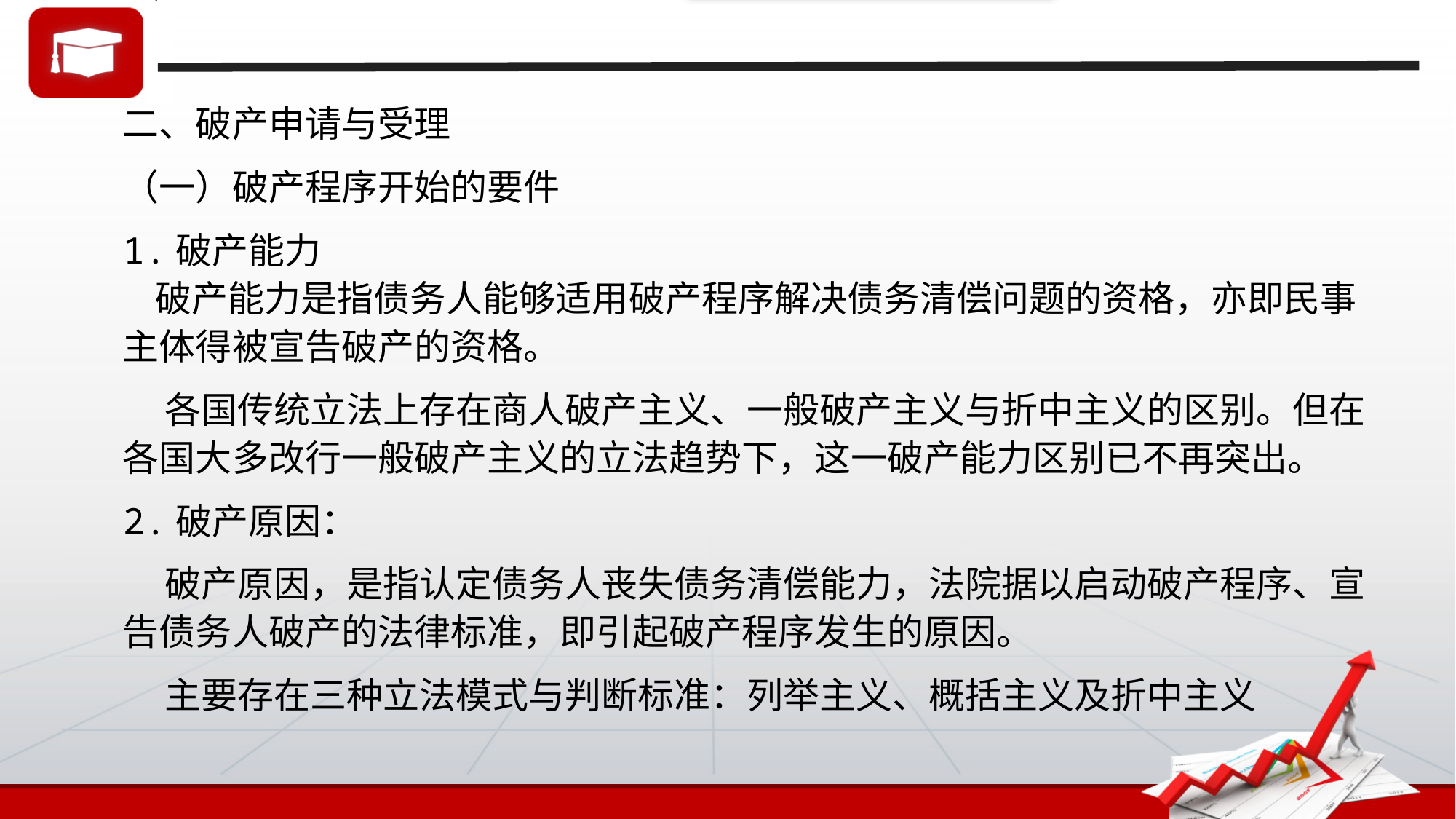

二、破产申请与受理
（一）破产程序开始的要件
1.破产能力
    破产能力是指债务人能够适用破产程序解决债务清偿问题的资格，亦即民事主体得被宣告破产的资格。
    各国传统立法上存在商人破产主义、一般破产主义与折中主义的区别。但在各国大多改行一般破产主义的立法趋势下，这一破产能力区别已不再突出。
2.破产原因：
    破产原因，是指认定债务人丧失债务清偿能力，法院据以启动破产程序、宣告债务人破产的法律标准，即引起破产程序发生的原因。
    主要存在三种立法模式与判断标准：列举主义、概括主义及折中主义